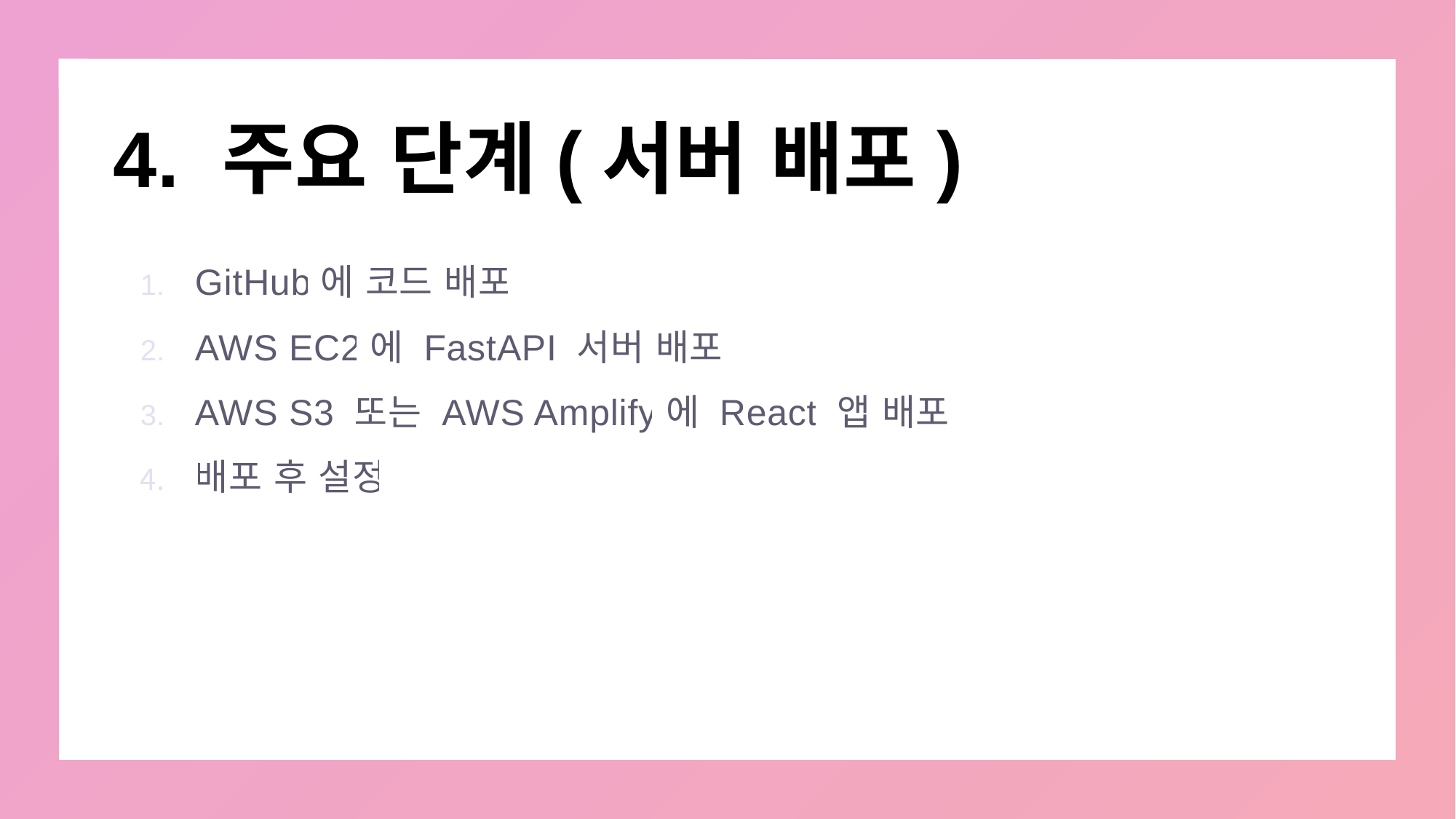

# 4. 주요 단계(서버 배포)
GitHub에 코드 배포
AWS EC2에 FastAPI 서버 배포
AWS S3 또는 AWS Amplify에 React 앱 배포
배포 후 설정